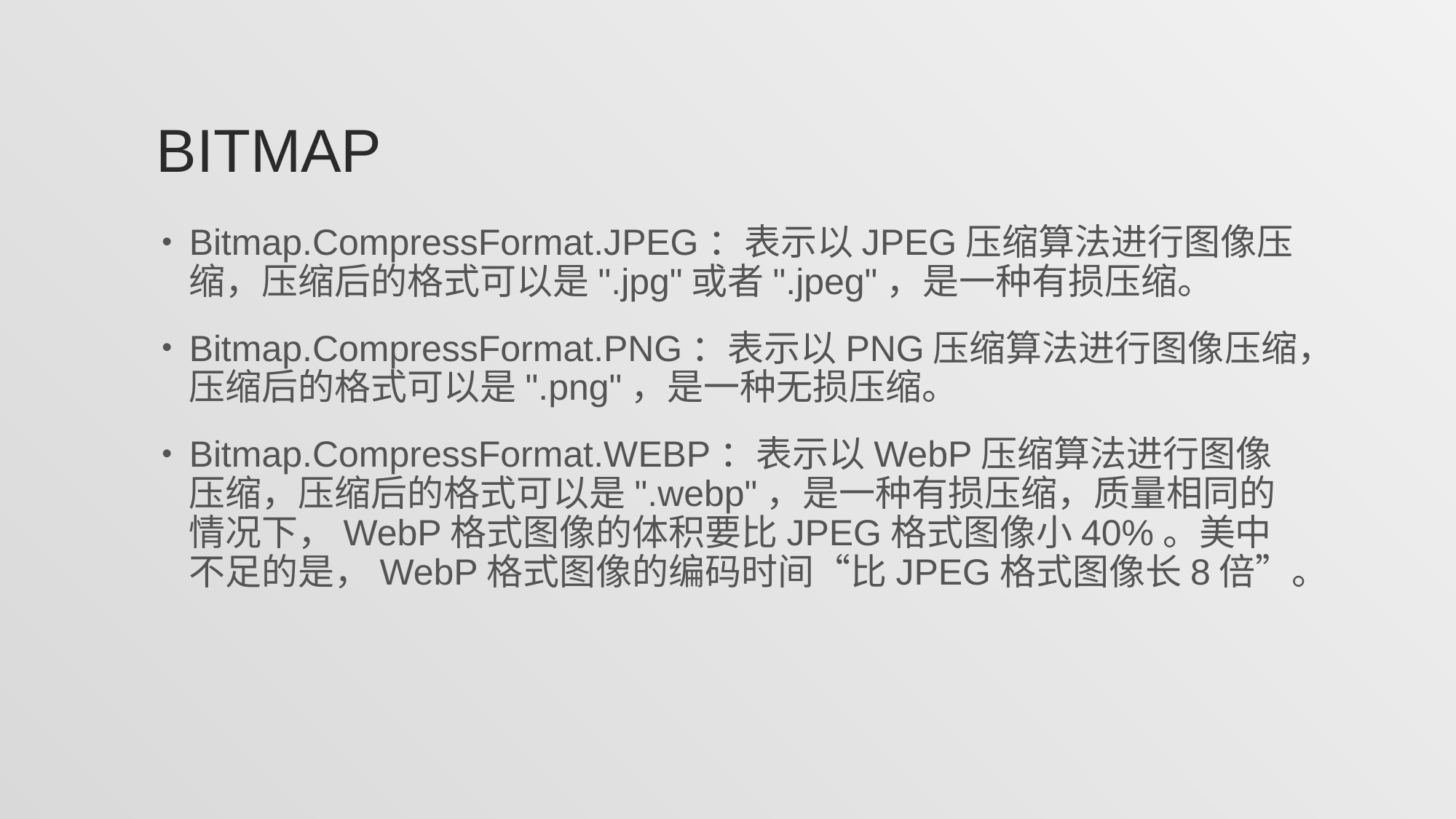

# bitmap
Bitmap.CompressFormat.JPEG：表示以JPEG压缩算法进行图像压缩，压缩后的格式可以是".jpg"或者".jpeg"，是一种有损压缩。
Bitmap.CompressFormat.PNG：表示以PNG压缩算法进行图像压缩，压缩后的格式可以是".png"，是一种无损压缩。
Bitmap.CompressFormat.WEBP：表示以WebP压缩算法进行图像压缩，压缩后的格式可以是".webp"，是一种有损压缩，质量相同的情况下，WebP格式图像的体积要比JPEG格式图像小40%。美中不足的是，WebP格式图像的编码时间“比JPEG格式图像长8倍”。